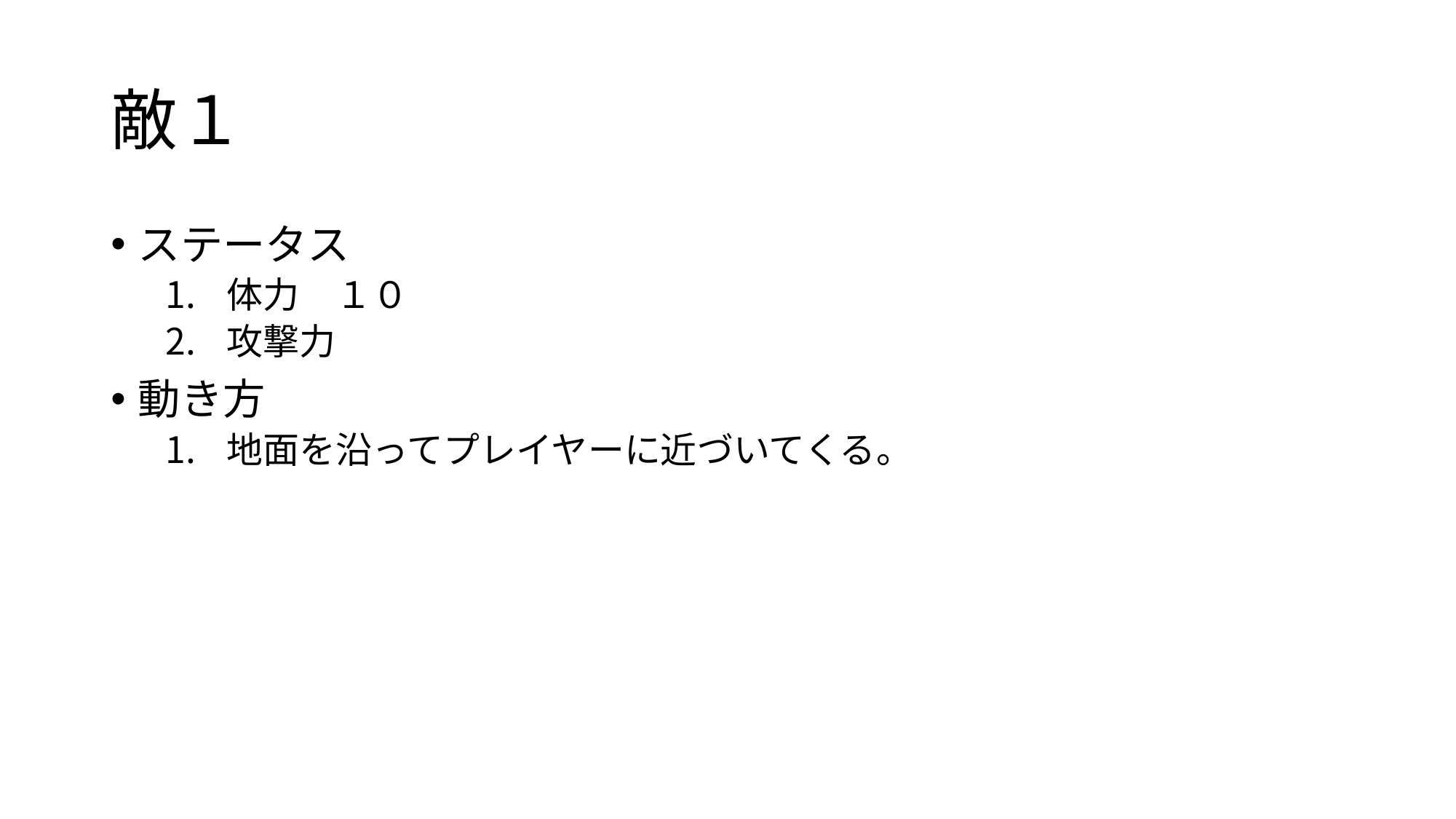

# 敵１
ステータス
体力　１０
攻撃力
動き方
地面を沿ってプレイヤーに近づいてくる。